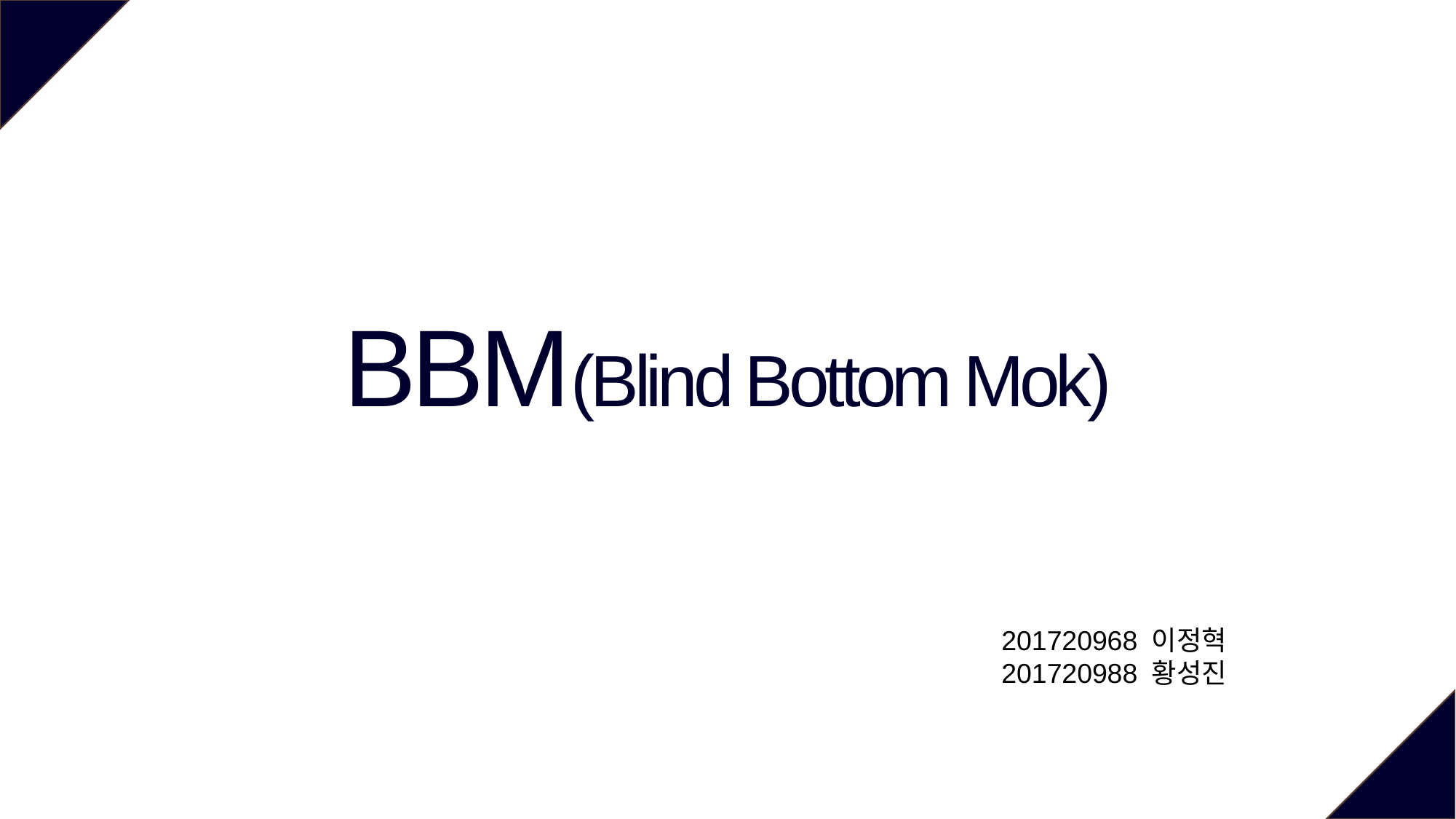

BBM(Blind Bottom Mok)
201720968 이정혁
201720988 황성진